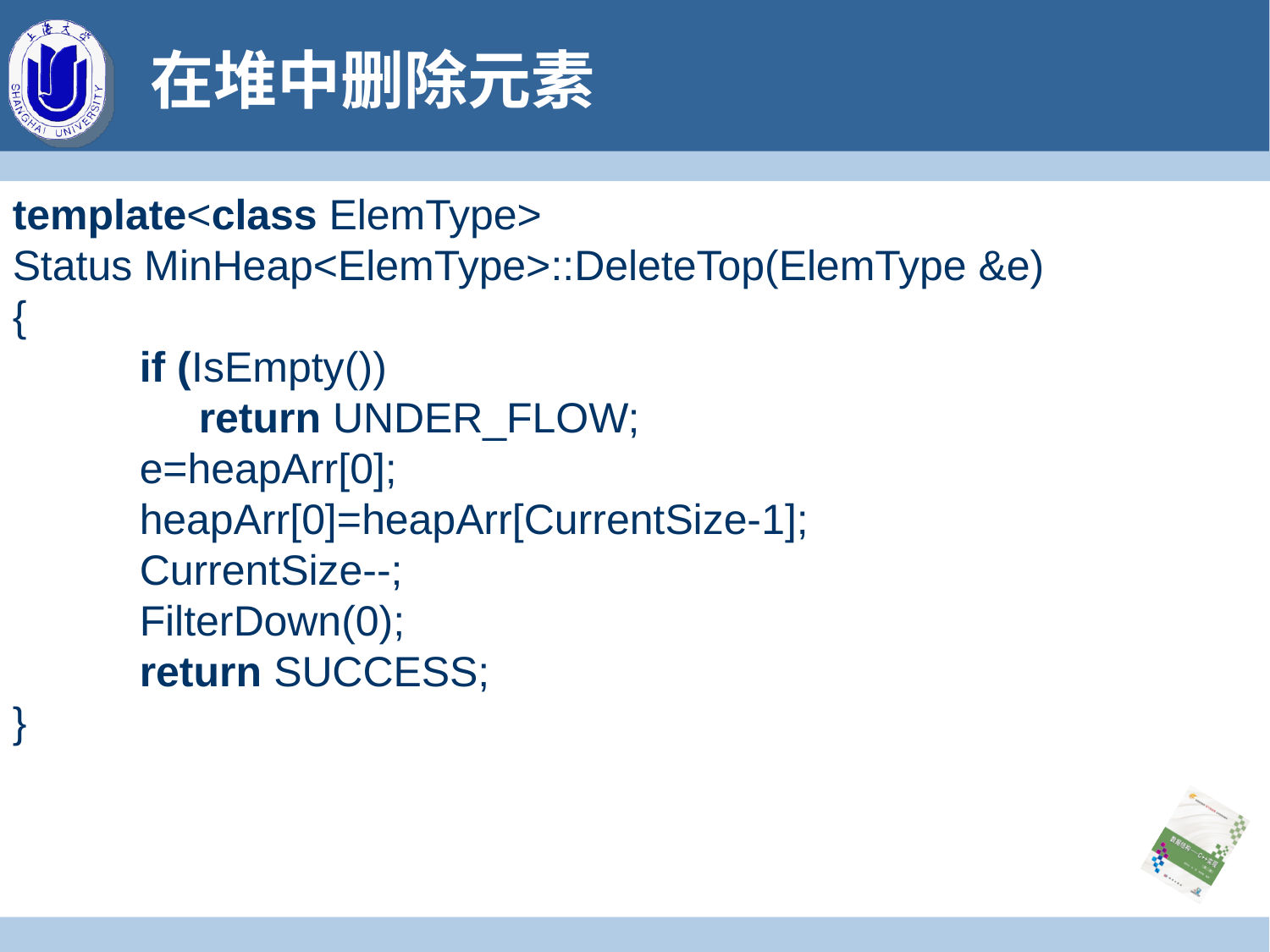

# 在堆中删除元素
template<class ElemType>
Status MinHeap<ElemType>::DeleteTop(ElemType &e)
{
	if (IsEmpty())
    	     return UNDER_FLOW;
	e=heapArr[0];
	heapArr[0]=heapArr[CurrentSize-1];
	CurrentSize--;
	FilterDown(0);
	return SUCCESS;
}